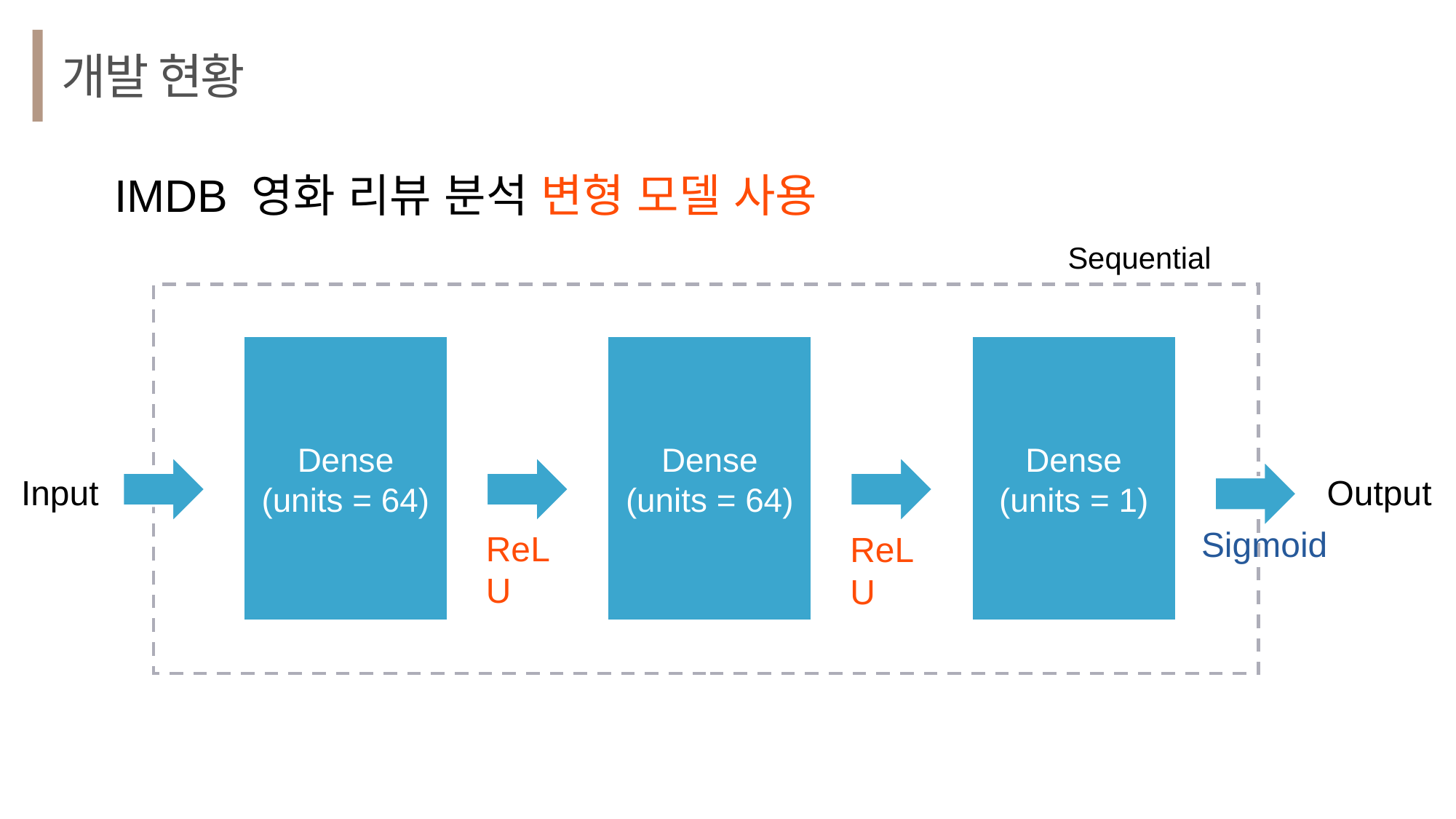

개발 현황
IMDB 영화 리뷰 분석 변형 모델 사용
Sequential

Dense
(units = 64)
Dense
(units = 64)
Dense
(units = 1)

Input
Output
Sigmoid
ReLU
ReLU